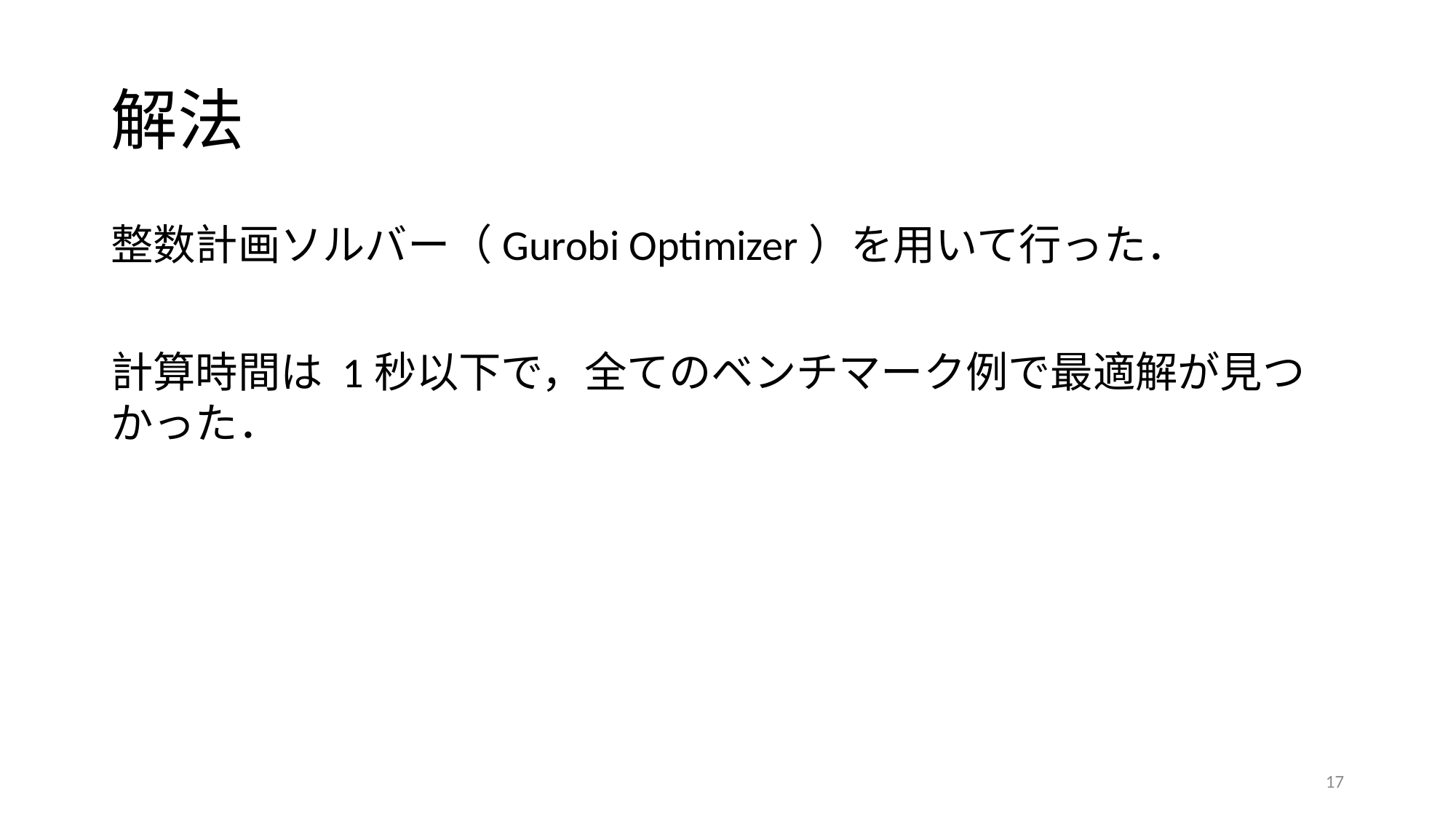

# 解法
整数計画ソルバー（Gurobi Optimizer）を用いて行った．

計算時間は 1秒以下で，全てのベンチマーク例で最適解が見つかった．
17